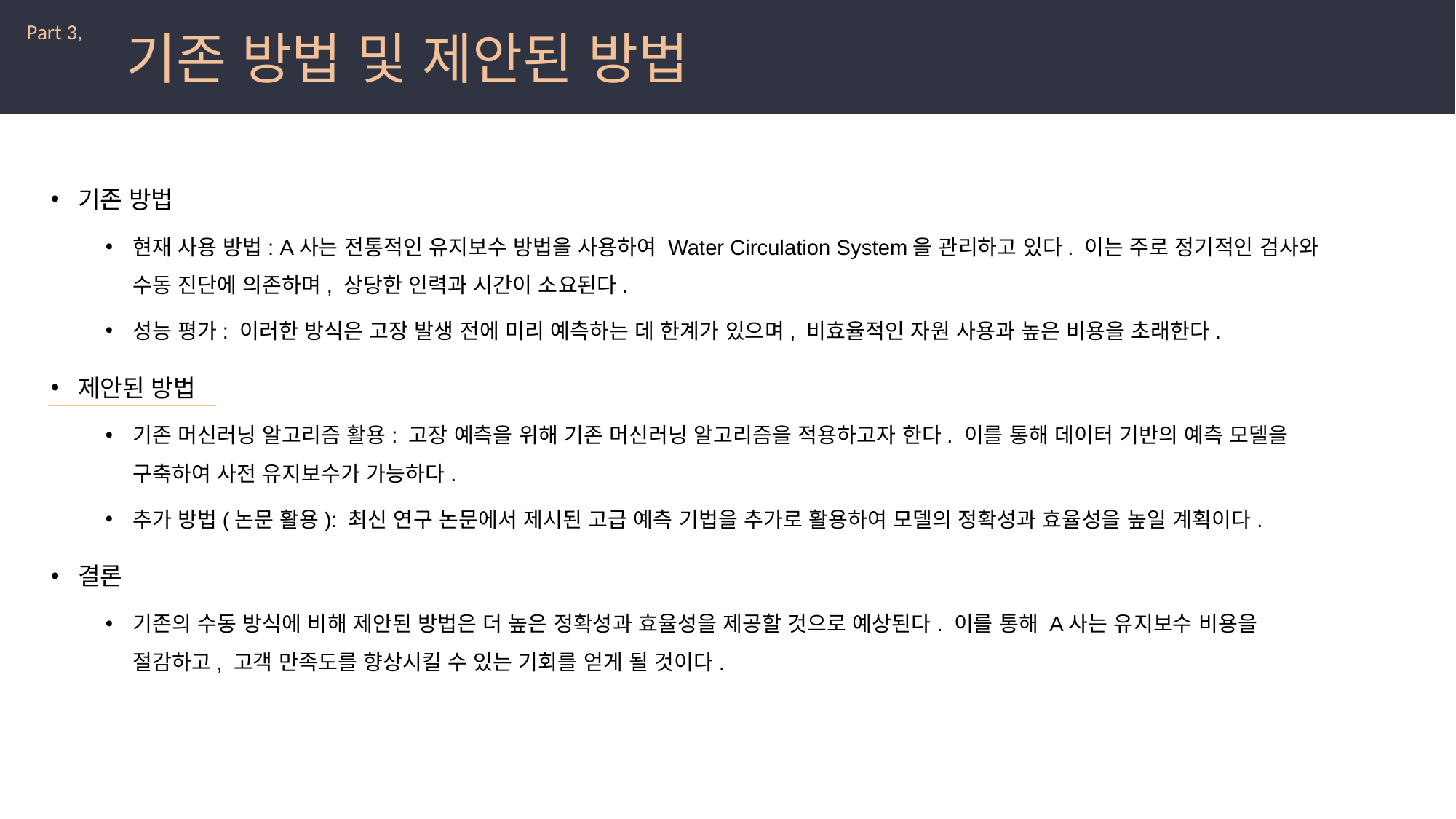

# 기존 방법 및 제안된 방법
Part 3,
기존 방법
현재 사용 방법: A사는 전통적인 유지보수 방법을 사용하여 Water Circulation System을 관리하고 있다. 이는 주로 정기적인 검사와 수동 진단에 의존하며, 상당한 인력과 시간이 소요된다.
성능 평가: 이러한 방식은 고장 발생 전에 미리 예측하는 데 한계가 있으며, 비효율적인 자원 사용과 높은 비용을 초래한다.
제안된 방법
기존 머신러닝 알고리즘 활용: 고장 예측을 위해 기존 머신러닝 알고리즘을 적용하고자 한다. 이를 통해 데이터 기반의 예측 모델을 구축하여 사전 유지보수가 가능하다.
추가 방법(논문 활용): 최신 연구 논문에서 제시된 고급 예측 기법을 추가로 활용하여 모델의 정확성과 효율성을 높일 계획이다.
결론
기존의 수동 방식에 비해 제안된 방법은 더 높은 정확성과 효율성을 제공할 것으로 예상된다. 이를 통해 A사는 유지보수 비용을 절감하고, 고객 만족도를 향상시킬 수 있는 기회를 얻게 될 것이다.